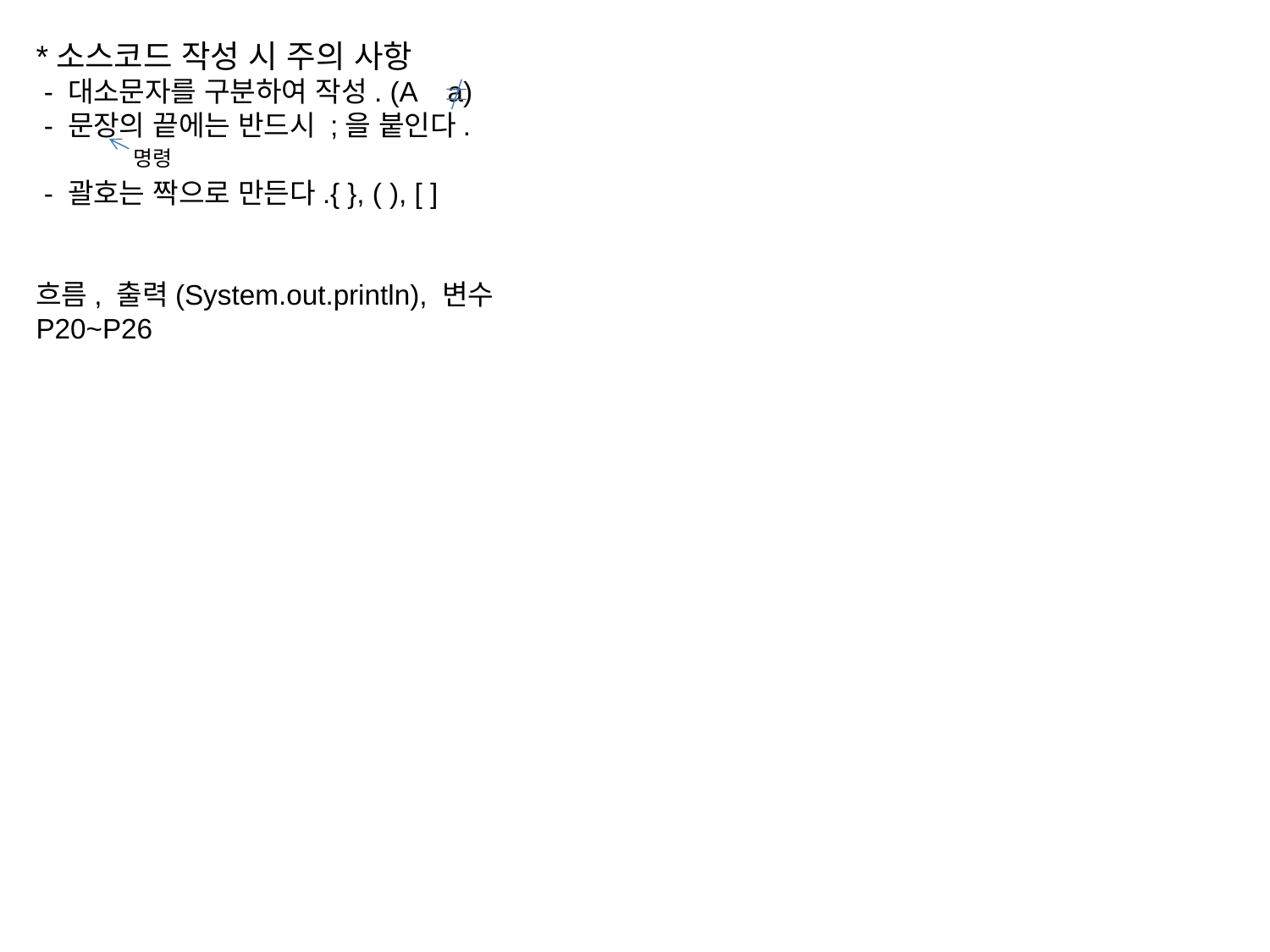

*소스코드 작성 시 주의 사항
 - 대소문자를 구분하여 작성. (A    a)
 - 문장의 끝에는 반드시 ;을 붙인다.

 - 괄호는 짝으로 만든다.{ }, ( ), [ ]

흐름, 출력(System.out.println), 변수
P20~P26
명령